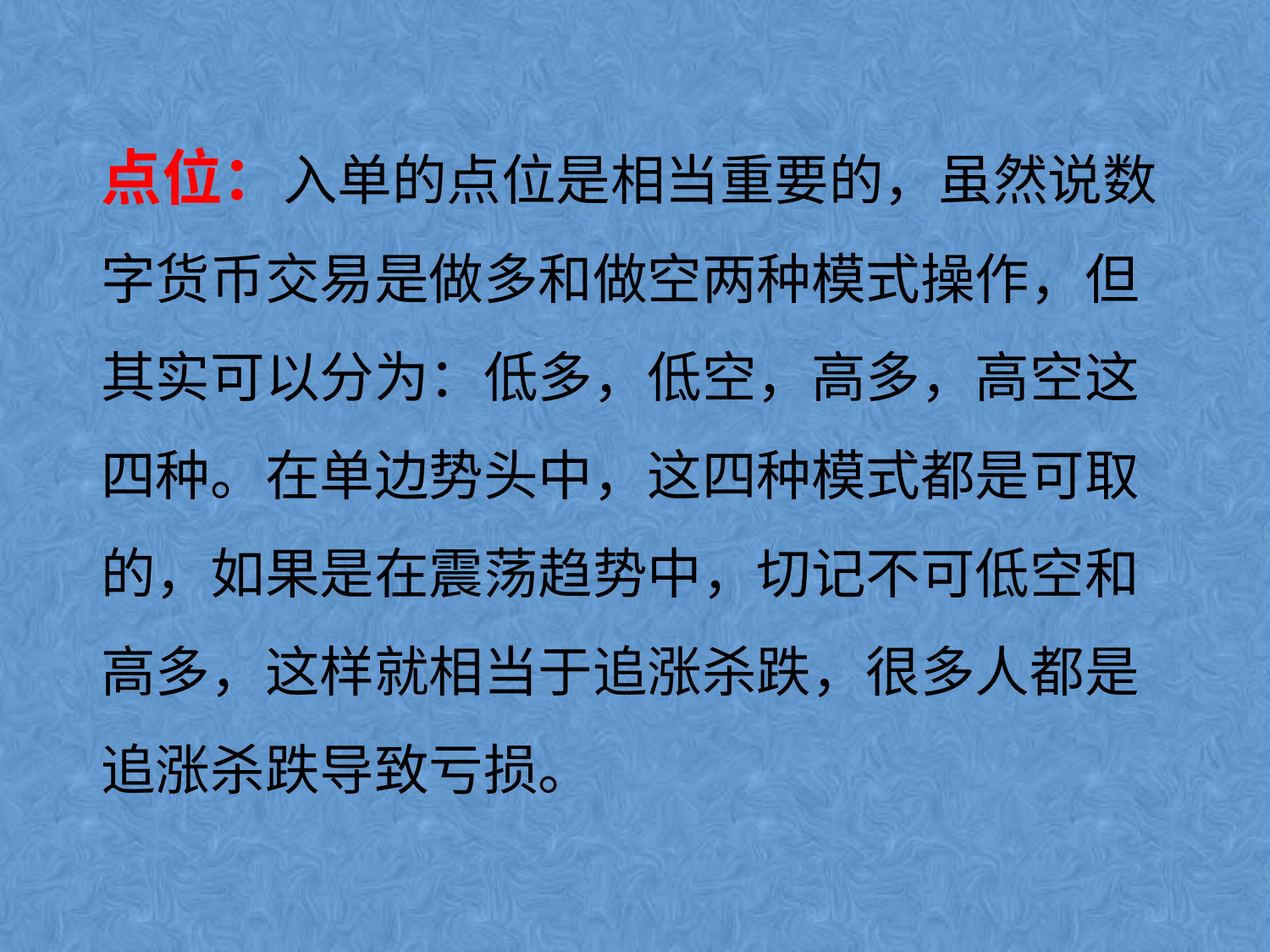

点位：入单的点位是相当重要的，虽然说数字货币交易是做多和做空两种模式操作，但其实可以分为：低多，低空，高多，高空这四种。在单边势头中，这四种模式都是可取的，如果是在震荡趋势中，切记不可低空和高多，这样就相当于追涨杀跌，很多人都是追涨杀跌导致亏损。